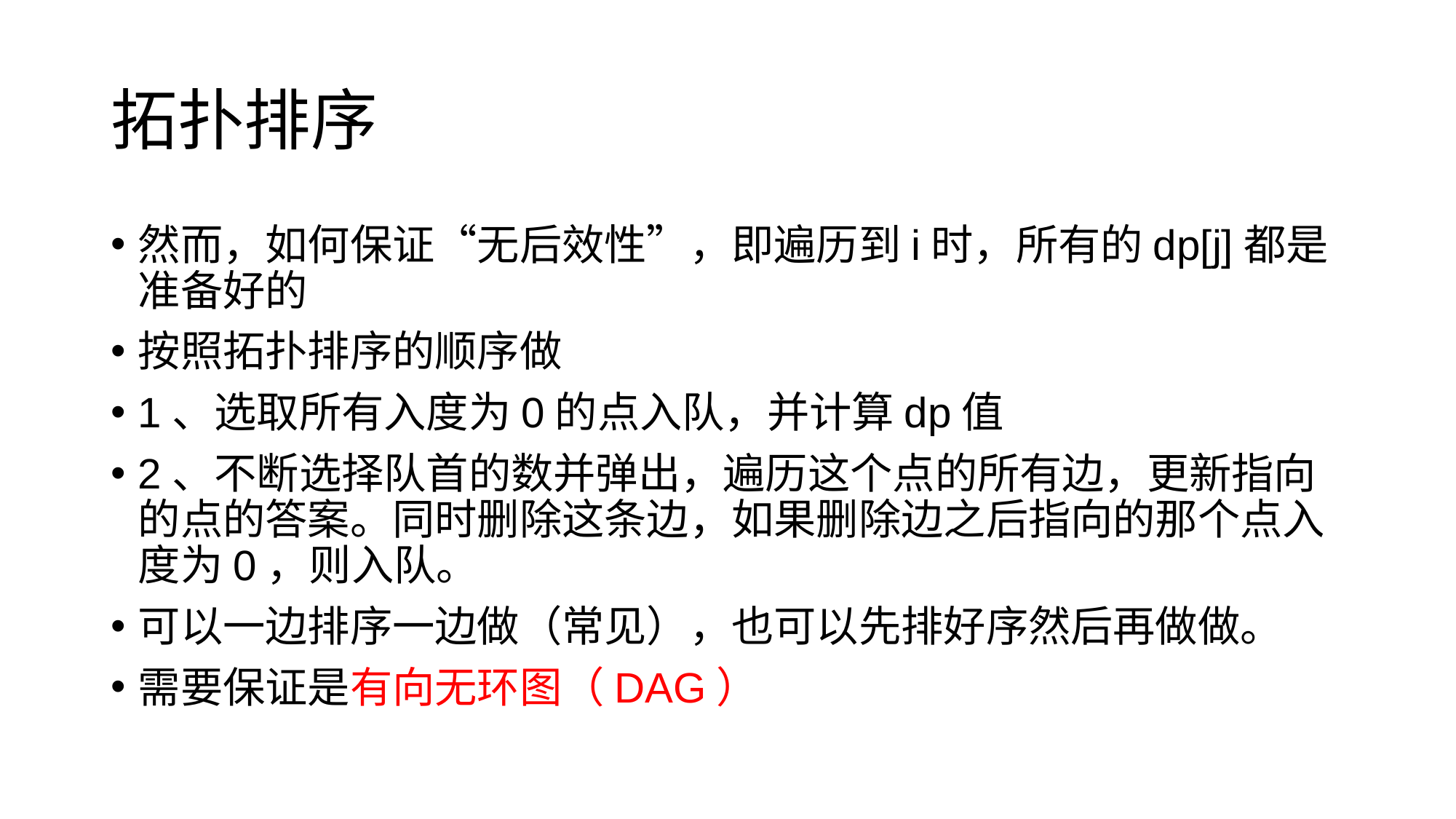

# 拓扑排序
然而，如何保证“无后效性”，即遍历到i时，所有的dp[j]都是准备好的
按照拓扑排序的顺序做
1、选取所有入度为0的点入队，并计算dp值
2、不断选择队首的数并弹出，遍历这个点的所有边，更新指向的点的答案。同时删除这条边，如果删除边之后指向的那个点入度为0，则入队。
可以一边排序一边做（常见），也可以先排好序然后再做做。
需要保证是有向无环图（DAG）